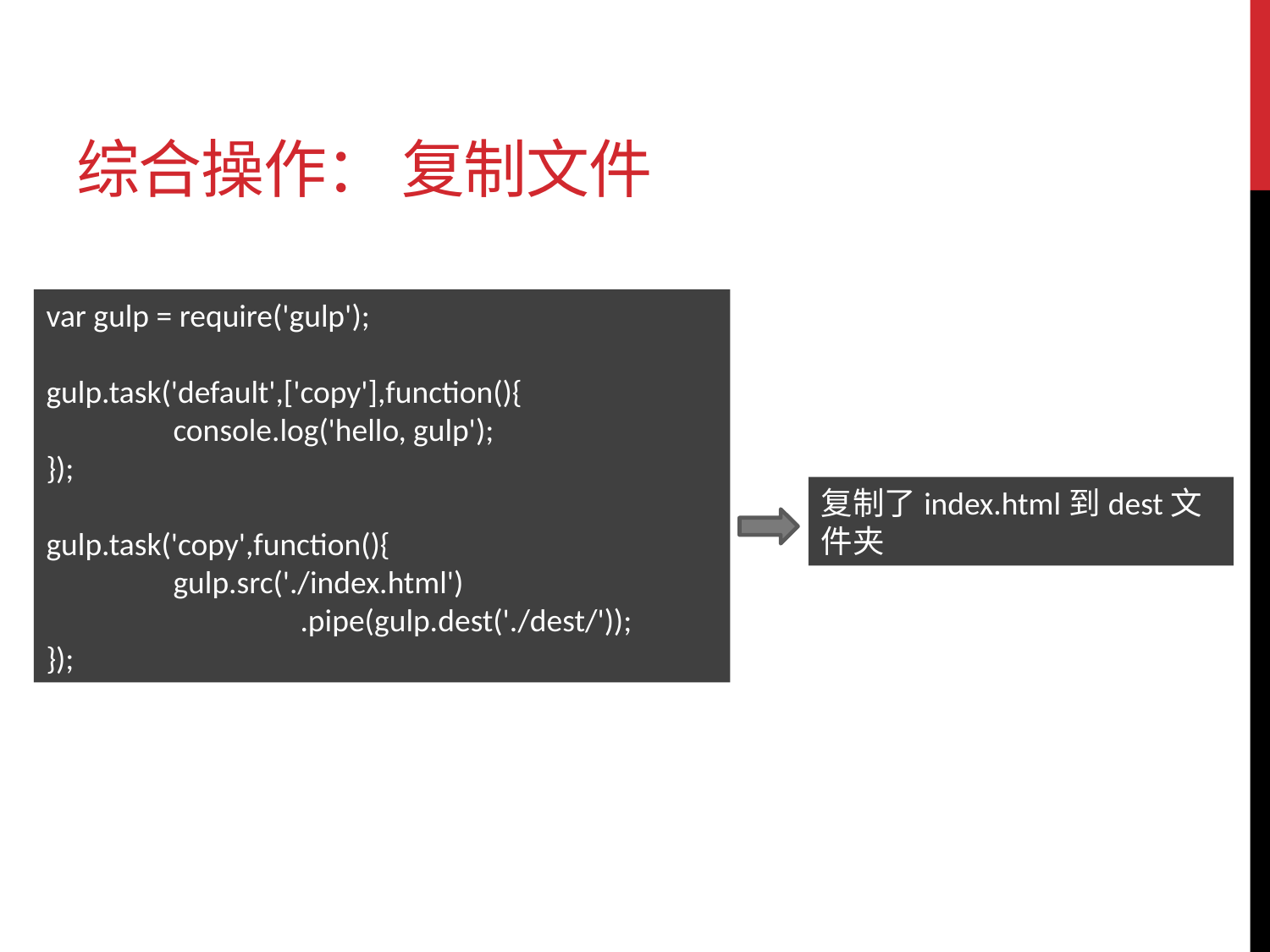

# 综合操作： 复制文件
var gulp = require('gulp');

gulp.task('default',['copy'],function(){
	console.log('hello, gulp');
});

gulp.task('copy',function(){
	gulp.src('./index.html')
		.pipe(gulp.dest('./dest/'));
});
复制了index.html到dest文件夹